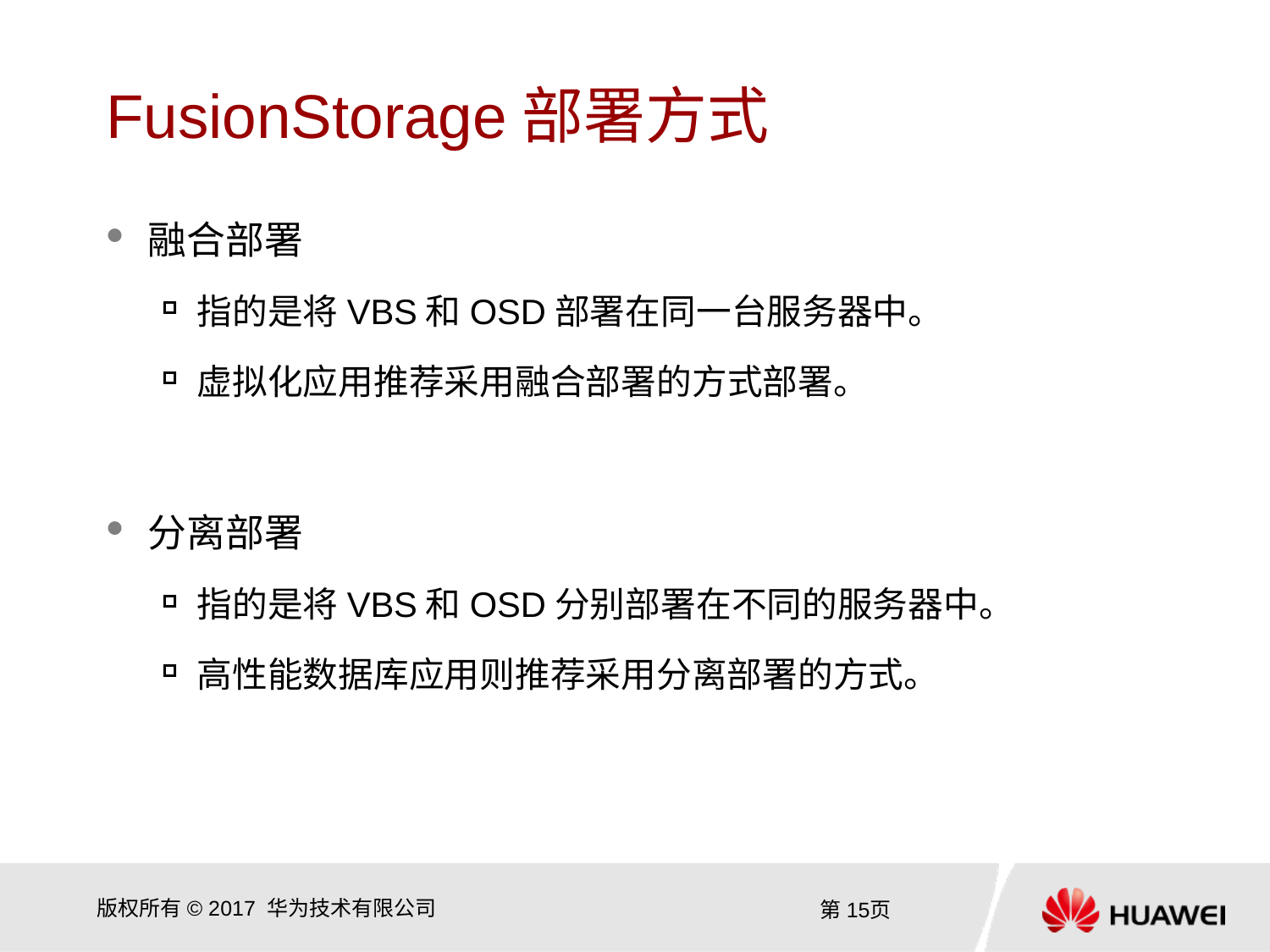

# FusionStorage部署方式
融合部署
指的是将VBS和OSD部署在同一台服务器中。
虚拟化应用推荐采用融合部署的方式部署。

分离部署
指的是将VBS和OSD分别部署在不同的服务器中。
高性能数据库应用则推荐采用分离部署的方式。